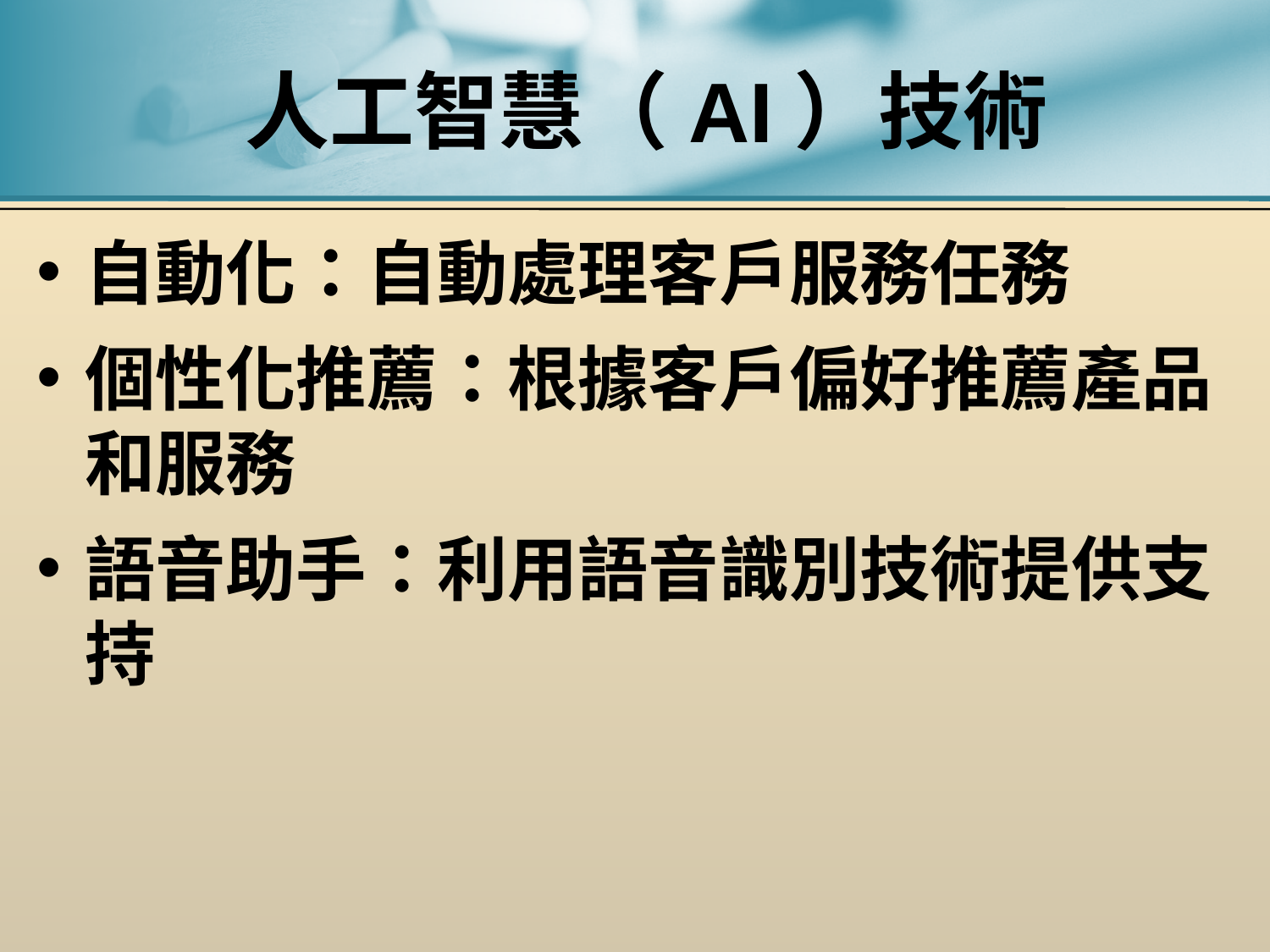

# 人工智慧（AI）技術
自動化：自動處理客戶服務任務
個性化推薦：根據客戶偏好推薦產品和服務
語音助手：利用語音識別技術提供支持